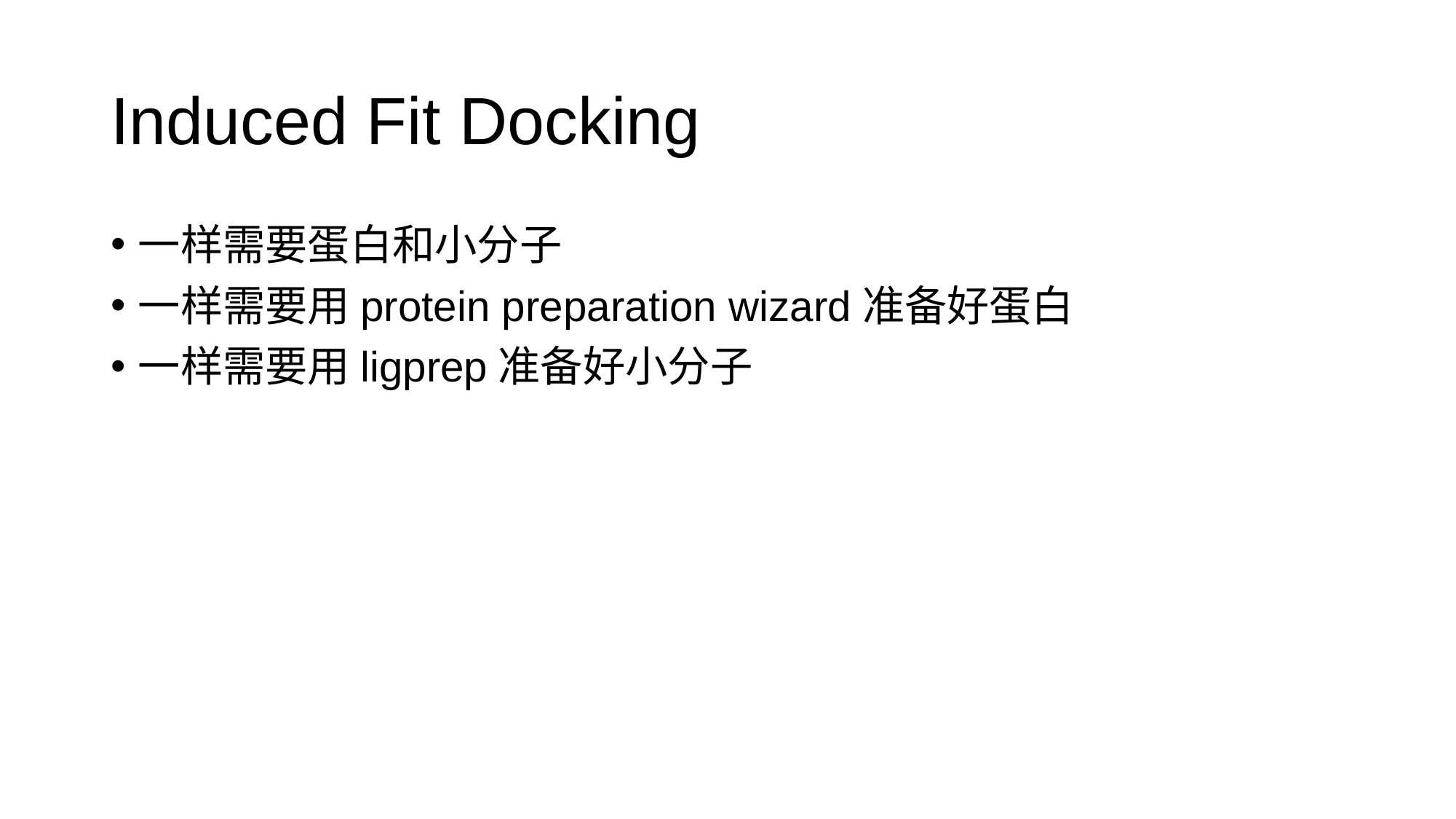

# Induced Fit Docking
一样需要蛋白和小分子
一样需要用protein preparation wizard准备好蛋白
一样需要用ligprep准备好小分子